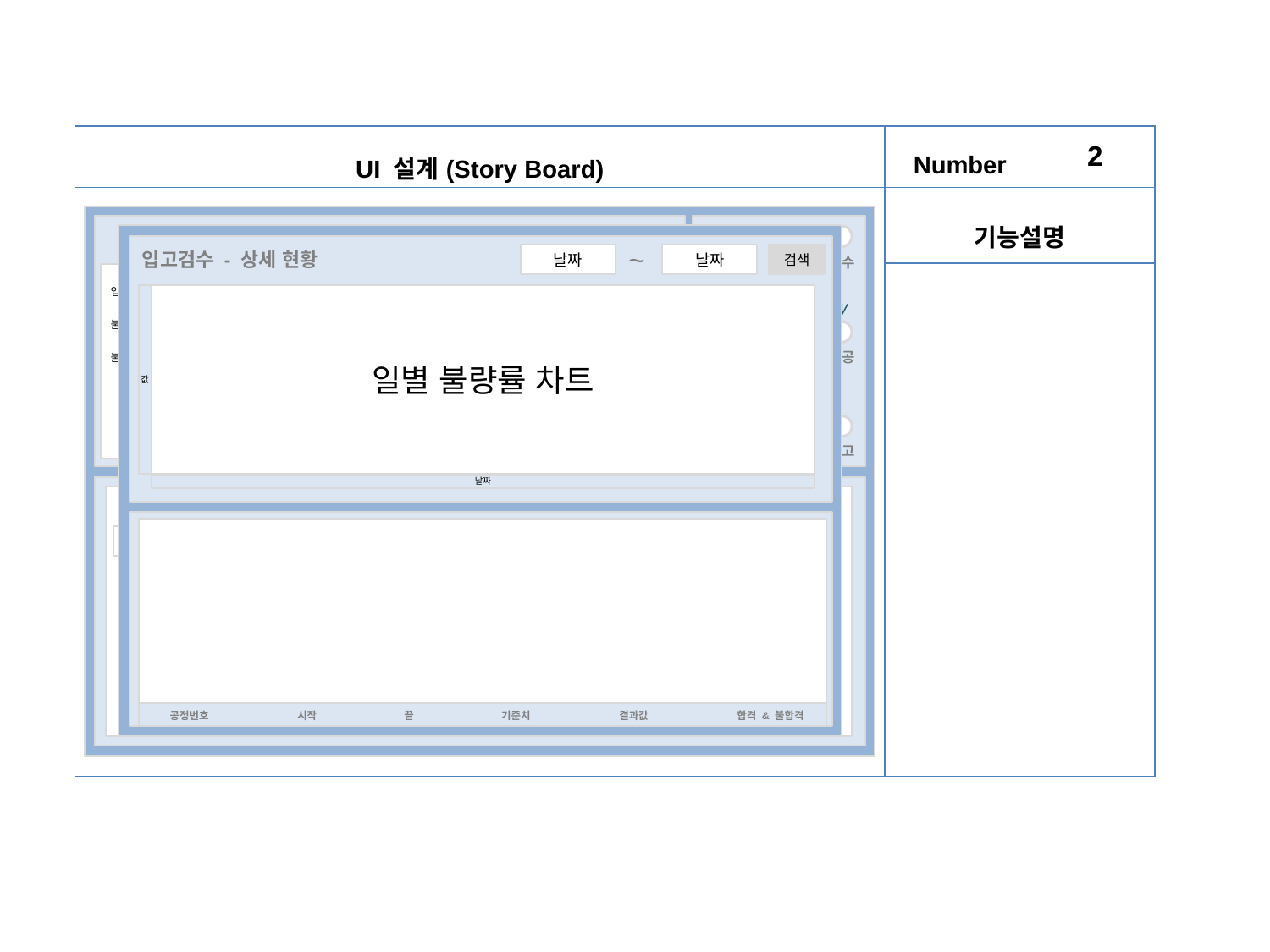

| UI 설계(Story Board) | Number | 2 |
| --- | --- | --- |
|  | 기능설명 |  |
|  |  |  |

날짜
검색

입고

검수

입고량

불량수

불량률

입고량

불량수

불량률

입고량

불량수

불량률

입고량

불량수

불량률

입고량

불량수

불량률

조립

가공

테스트

출고

무게 불량

조도

진동수 불량

온도

무게

기준

기준

기준

기준

기준
현재 값

현재 값

현재 값

현재 값

현재 값

상세
상세
상세
상세
상세

~
날짜
날짜
검색
입고검수 - 상세 현황
값
일별 불량률 차트
날짜

공정번호
시작
끝
기준치
결과값
합격 & 불합격